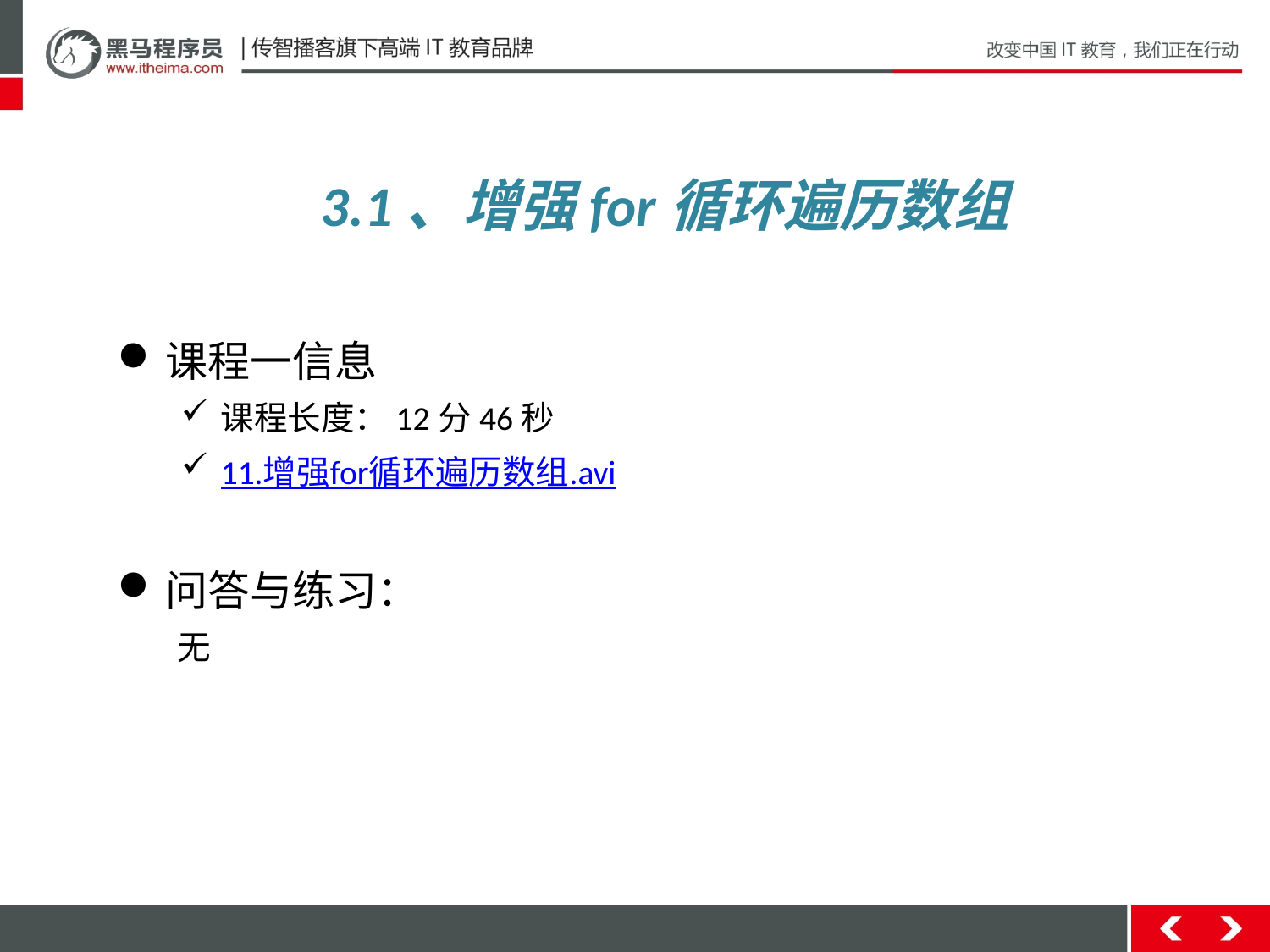

3.1、增强for循环遍历数组

课程一信息
课程长度：12分46秒
11.增强for循环遍历数组.avi

问答与练习：
       无